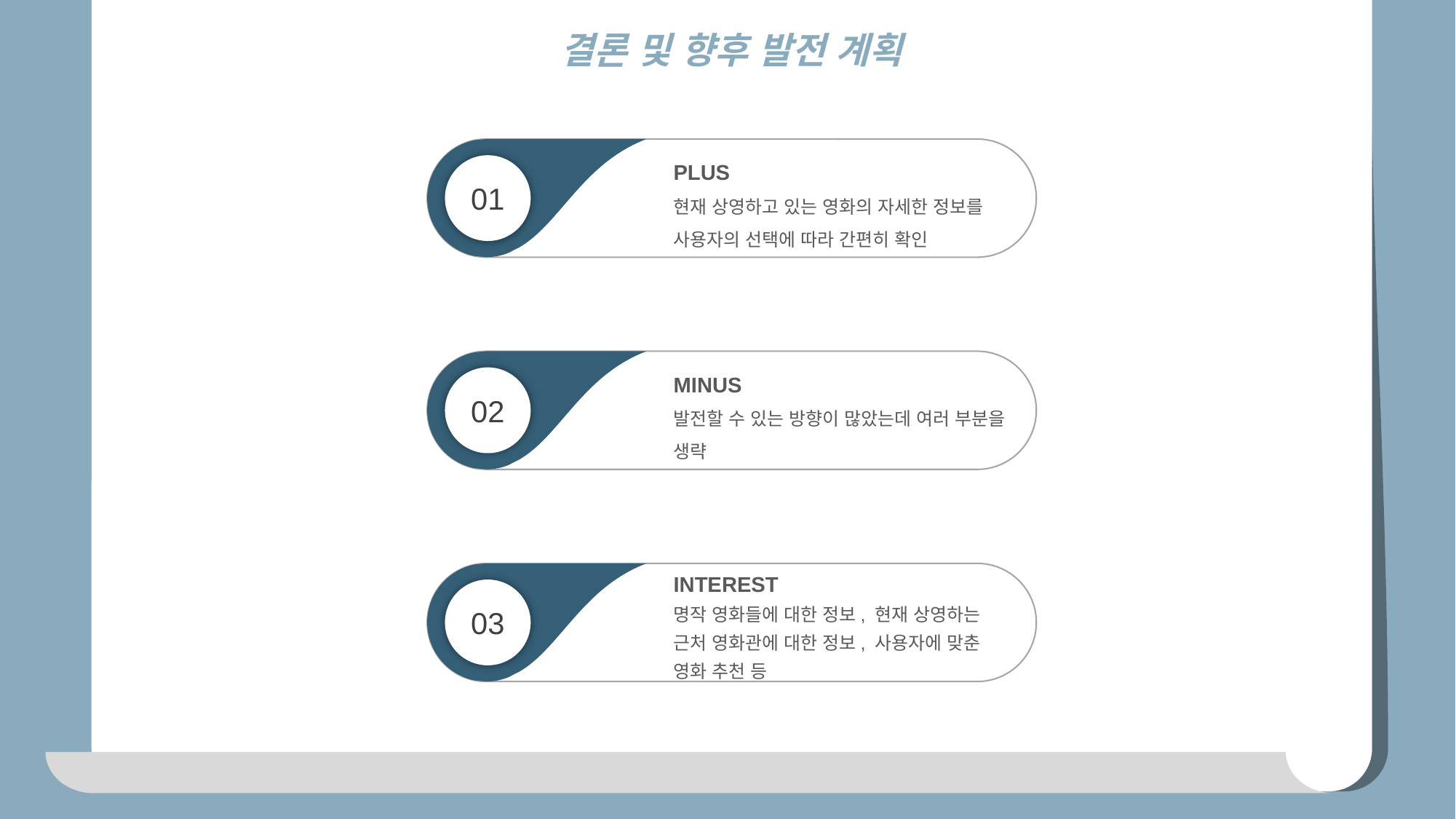

결론 및 향후 발전 계획

PLUS
현재 상영하고 있는 영화의 자세한 정보를 사용자의 선택에 따라 간편히 확인
01

MINUS
발전할 수 있는 방향이 많았는데 여러 부분을 생략
02

INTEREST
명작 영화들에 대한 정보, 현재 상영하는 근처 영화관에 대한 정보, 사용자에 맞춘 영화 추천 등
03